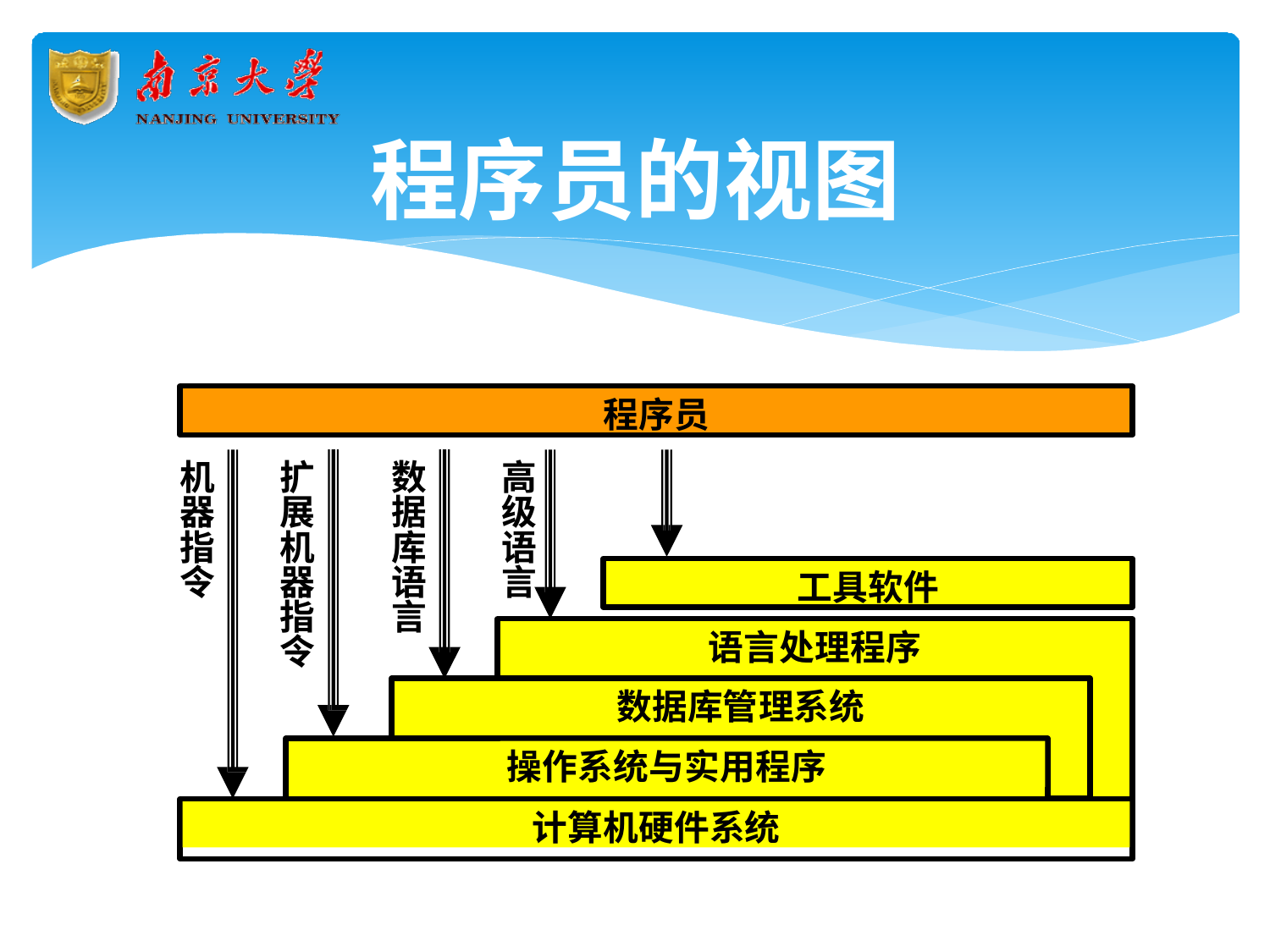

# 程序员的视图
程序员

数 据 库
机 器 指
扩 展 机
高 级 语
语 言
令
器 指
言
工具软件

语言处理程序
令

数据库管理系统

操作系统与实用程序

计算机硬件系统